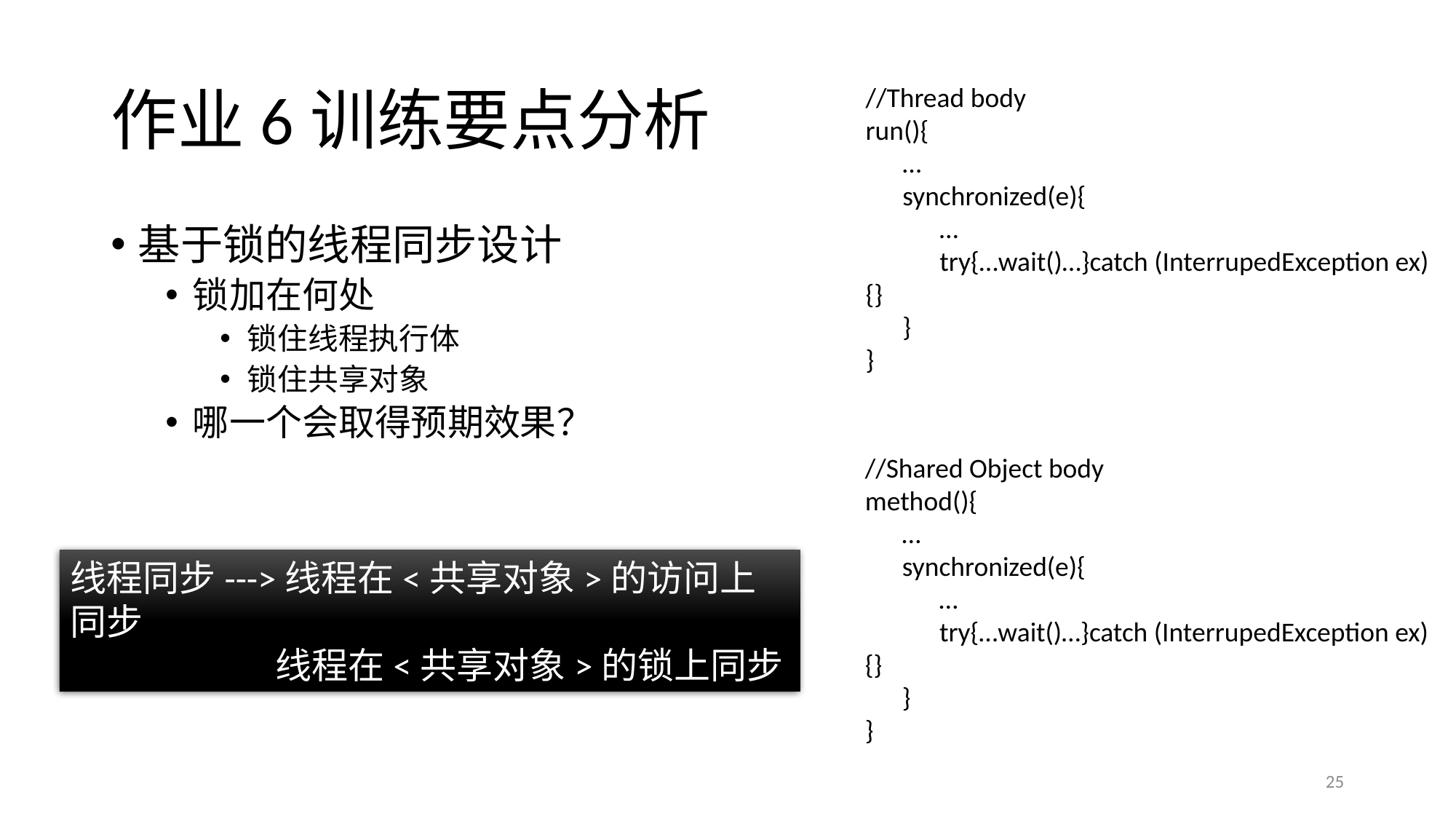

# 作业6训练要点分析
//Thread body
run(){
      …
      synchronized(e){
            …
            try{…wait()…}catch (InterrupedException ex){}
      }
}
基于锁的线程同步设计
锁加在何处
锁住线程执行体
锁住共享对象
哪一个会取得预期效果？
//Shared Object body
method(){
      …
      synchronized(e){
            …
            try{…wait()…}catch (InterrupedException ex){}
      }
}
线程同步--->线程在<共享对象>的访问上同步
                        线程在<共享对象>的锁上同步
25